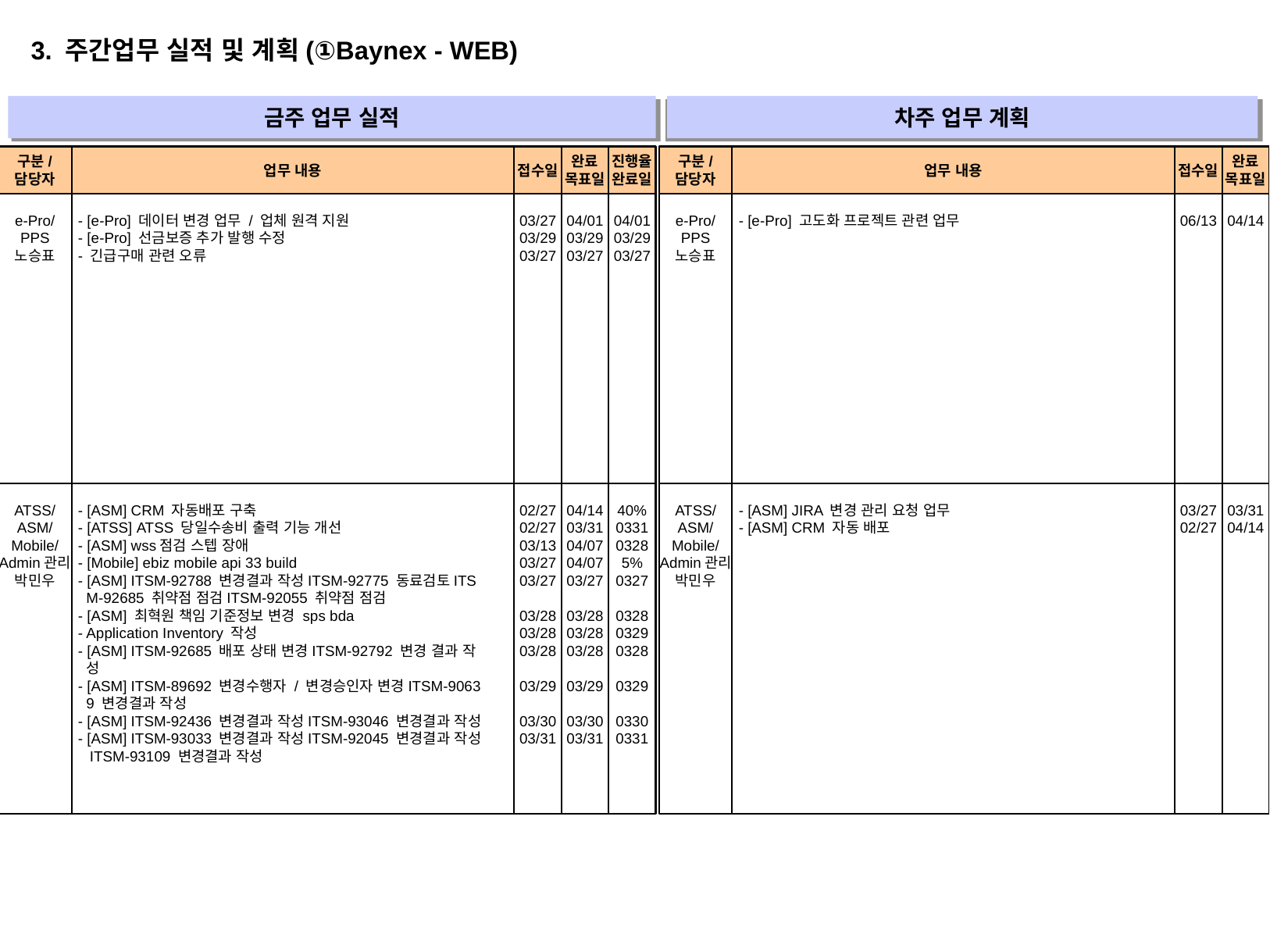

3. 주간업무 실적 및 계획(①Baynex - WEB)
금주 업무 실적
차주 업무 계획
" "
" "
구분/
담당자
업무 내용
접수일
완료
목표일
진행율
완료일
구분/
담당자
업무 내용
접수일
완료
목표일
e-Pro/
PPS
노승표

- [e-Pro] 데이터 변경 업무 / 업체 원격 지원
- [e-Pro] 선금보증 추가 발행 수정
- 긴급구매 관련 오류
03/27
03/29
03/27
04/01
03/29
03/27
04/01
03/29
03/27
e-Pro/
PPS
노승표

- [e-Pro] 고도화 프로젝트 관련 업무
06/13
04/14
ATSS/
ASM/
Mobile/
Admin관리
박민우

- [ASM] CRM 자동배포 구축
- [ATSS] ATSS 당일수송비 출력 기능 개선
- [ASM] wss점검 스텝 장애
- [Mobile] ebiz mobile api 33 build
- [ASM] ITSM-92788 변경결과 작성ITSM-92775 동료검토ITS
  M-92685 취약점 점검ITSM-92055 취약점 점검
- [ASM] 최혁원 책임 기준정보 변경 sps bda
- Application Inventory 작성
- [ASM] ITSM-92685 배포 상태 변경ITSM-92792 변경 결과 작
  성
- [ASM] ITSM-89692 변경수행자 / 변경승인자 변경ITSM-9063
  9 변경결과 작성
- [ASM] ITSM-92436 변경결과 작성ITSM-93046 변경결과 작성
- [ASM] ITSM-93033 변경결과 작성ITSM-92045 변경결과 작성
  ITSM-93109 변경결과 작성
02/27
02/27
03/13
03/27
03/27
03/28
03/28
03/28
03/29
03/30
03/31
04/14
03/31
04/07
04/07
03/27
03/28
03/28
03/28
03/29
03/30
03/31
40%
0331
0328
5%
0327
0328
0329
0328
0329
0330
0331
ATSS/
ASM/
Mobile/
Admin관리
박민우

- [ASM] JIRA 변경 관리 요청 업무
- [ASM] CRM 자동 배포
03/27
02/27
03/31
04/14